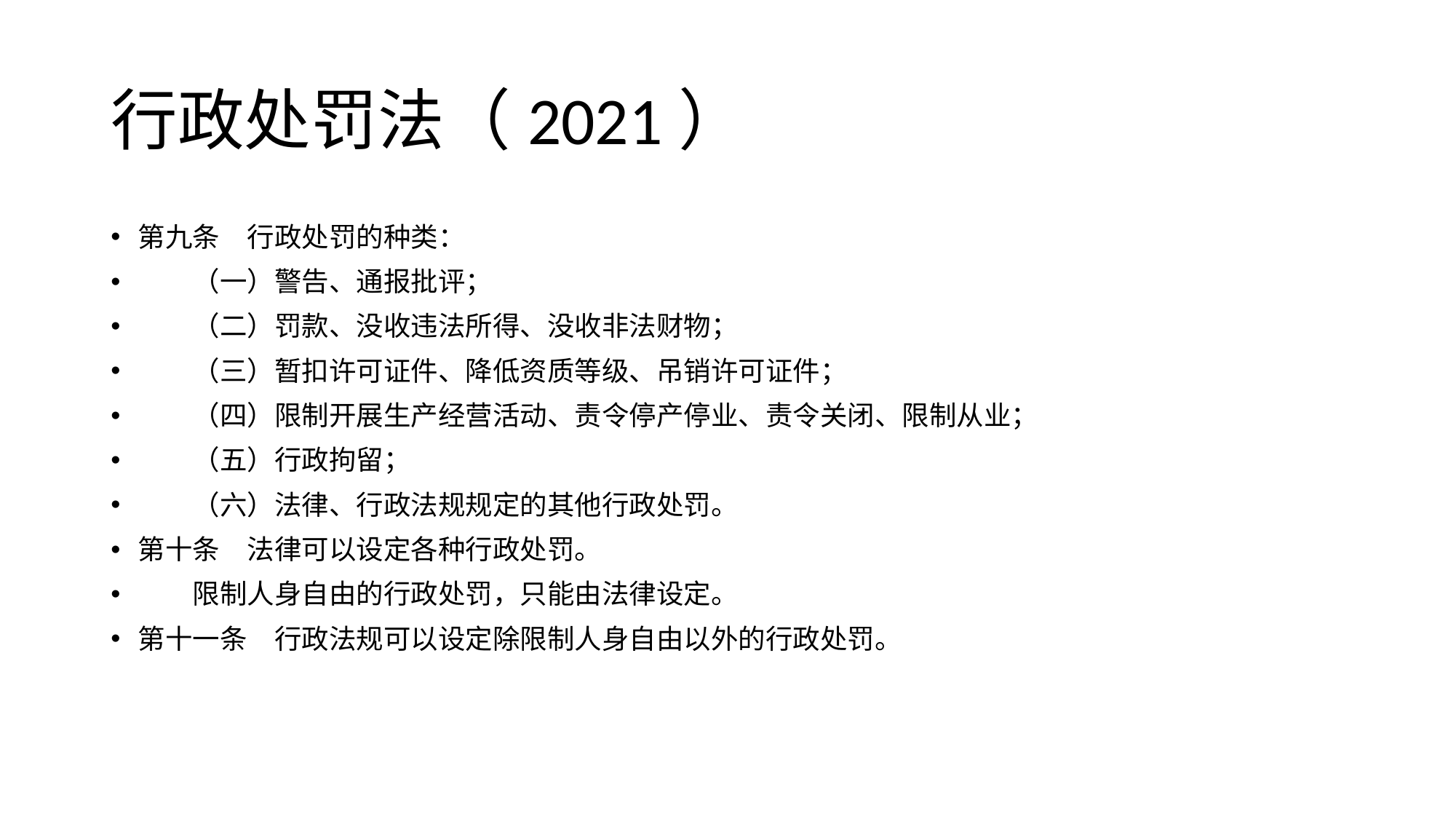

# 行政处罚法（2021）
第九条　行政处罚的种类：
　　（一）警告、通报批评；
　　（二）罚款、没收违法所得、没收非法财物；
　　（三）暂扣许可证件、降低资质等级、吊销许可证件；
　　（四）限制开展生产经营活动、责令停产停业、责令关闭、限制从业；
　　（五）行政拘留；
　　（六）法律、行政法规规定的其他行政处罚。
第十条　法律可以设定各种行政处罚。
　　限制人身自由的行政处罚，只能由法律设定。
第十一条　行政法规可以设定除限制人身自由以外的行政处罚。